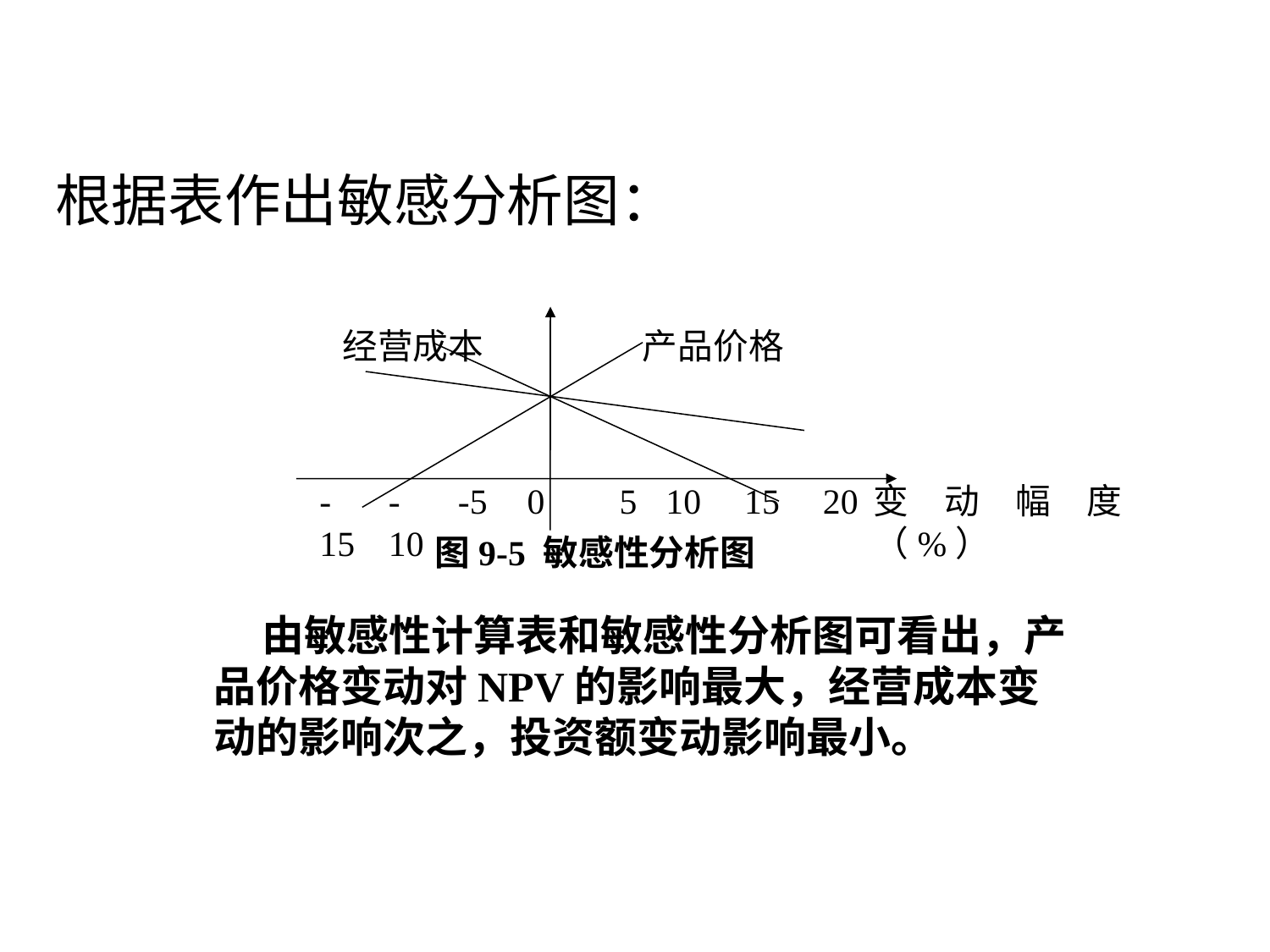

# 根据表作出敏感分析图：

经营成本
产品价格

-15
-10
-5
0
5
10
15
20
变动幅度（%）
图9-5 敏感性分析图
    由敏感性计算表和敏感性分析图可看出，产品价格变动对NPV的影响最大，经营成本变动的影响次之，投资额变动影响最小。